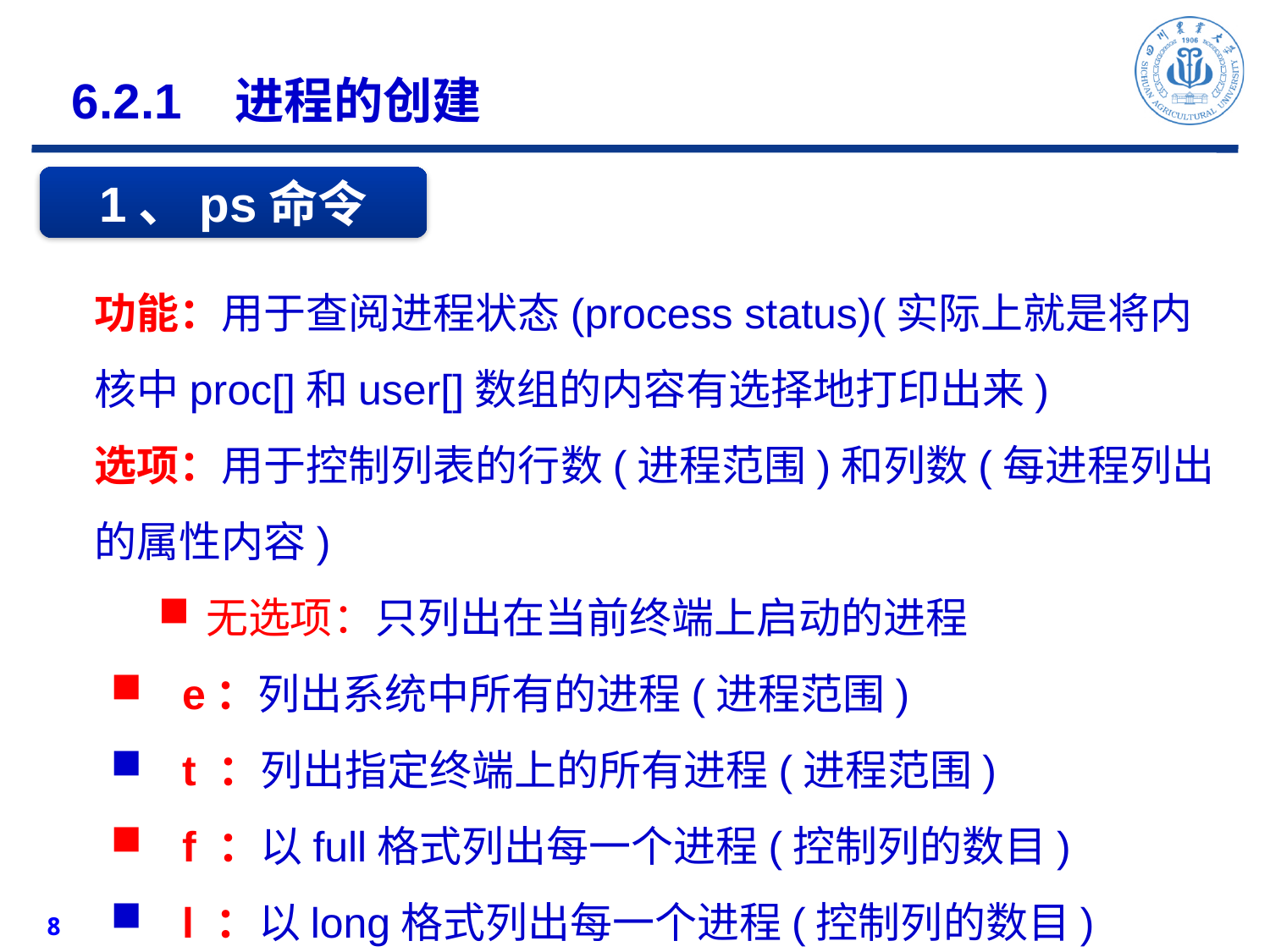

6.2.1   进程的创建
1、ps命令
功能：用于查阅进程状态(process status)(实际上就是将内核中proc[]和user[]数组的内容有选择地打印出来)
选项：用于控制列表的行数(进程范围)和列数(每进程列出的属性内容)
无选项：只列出在当前终端上启动的进程
  e：列出系统中所有的进程(进程范围)
  t ：列出指定终端上的所有进程(进程范围)
  f ：以full格式列出每一个进程(控制列的数目)
  l ：以long格式列出每一个进程(控制列的数目)